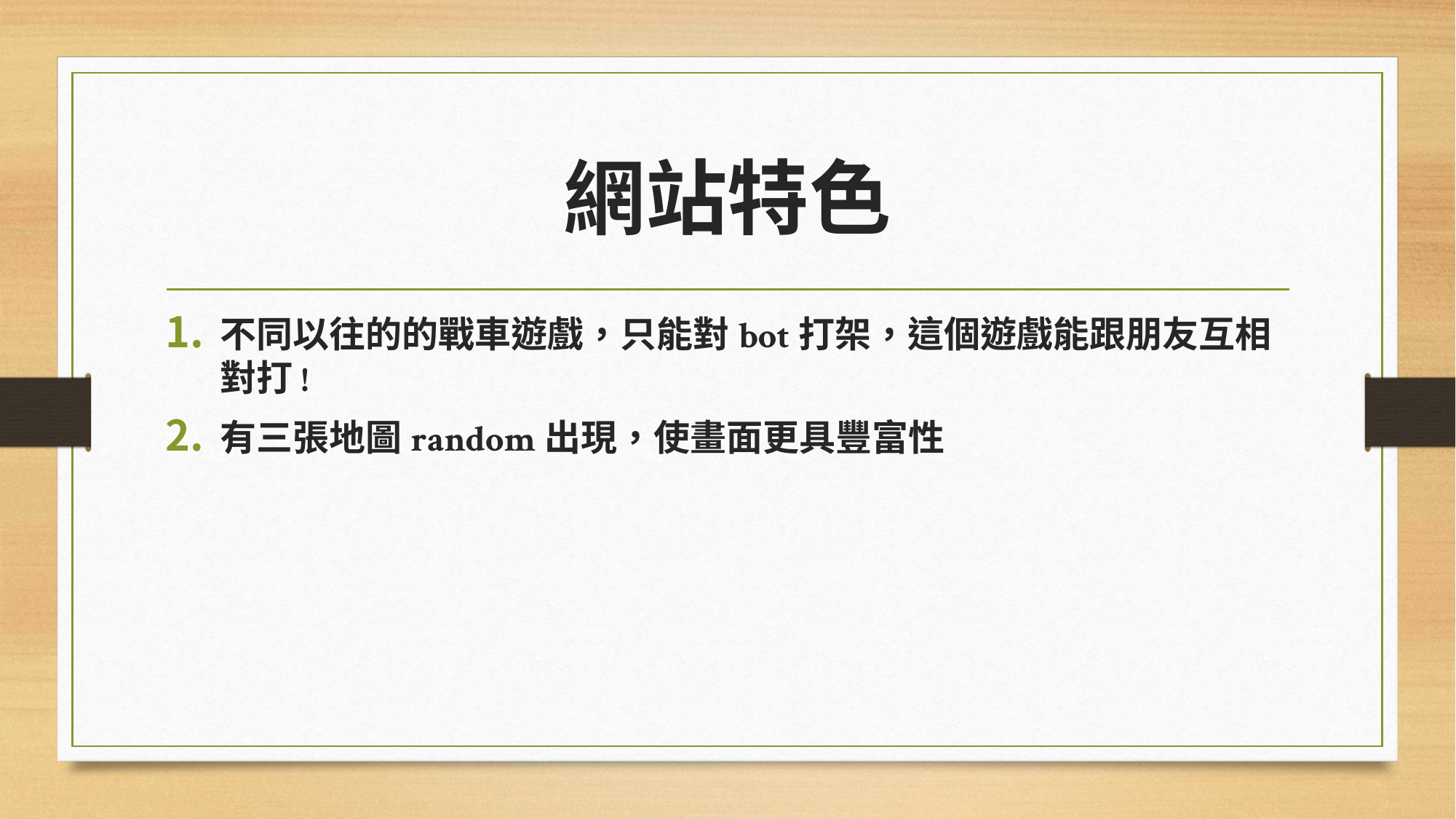

# 網站特色
不同以往的的戰車遊戲，只能對bot打架，這個遊戲能跟朋友互相對打!
有三張地圖random出現，使畫面更具豐富性